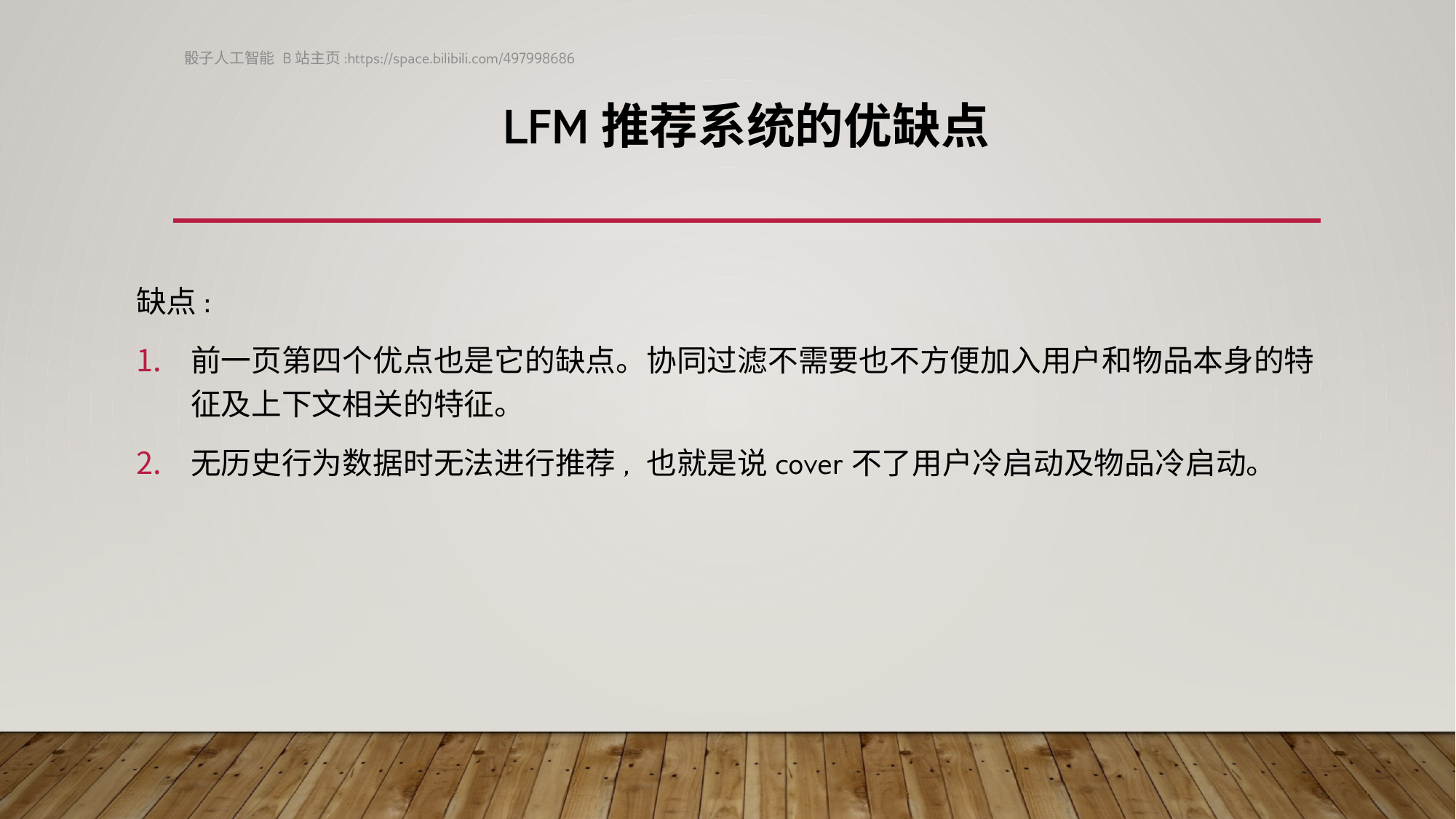

骰子人工智能 B站主页:https://space.bilibili.com/497998686
# LFM推荐系统的优缺点
缺点:
前一页第四个优点也是它的缺点。协同过滤不需要也不方便加入用户和物品本身的特征及上下文相关的特征。
无历史行为数据时无法进行推荐, 也就是说cover不了用户冷启动及物品冷启动。